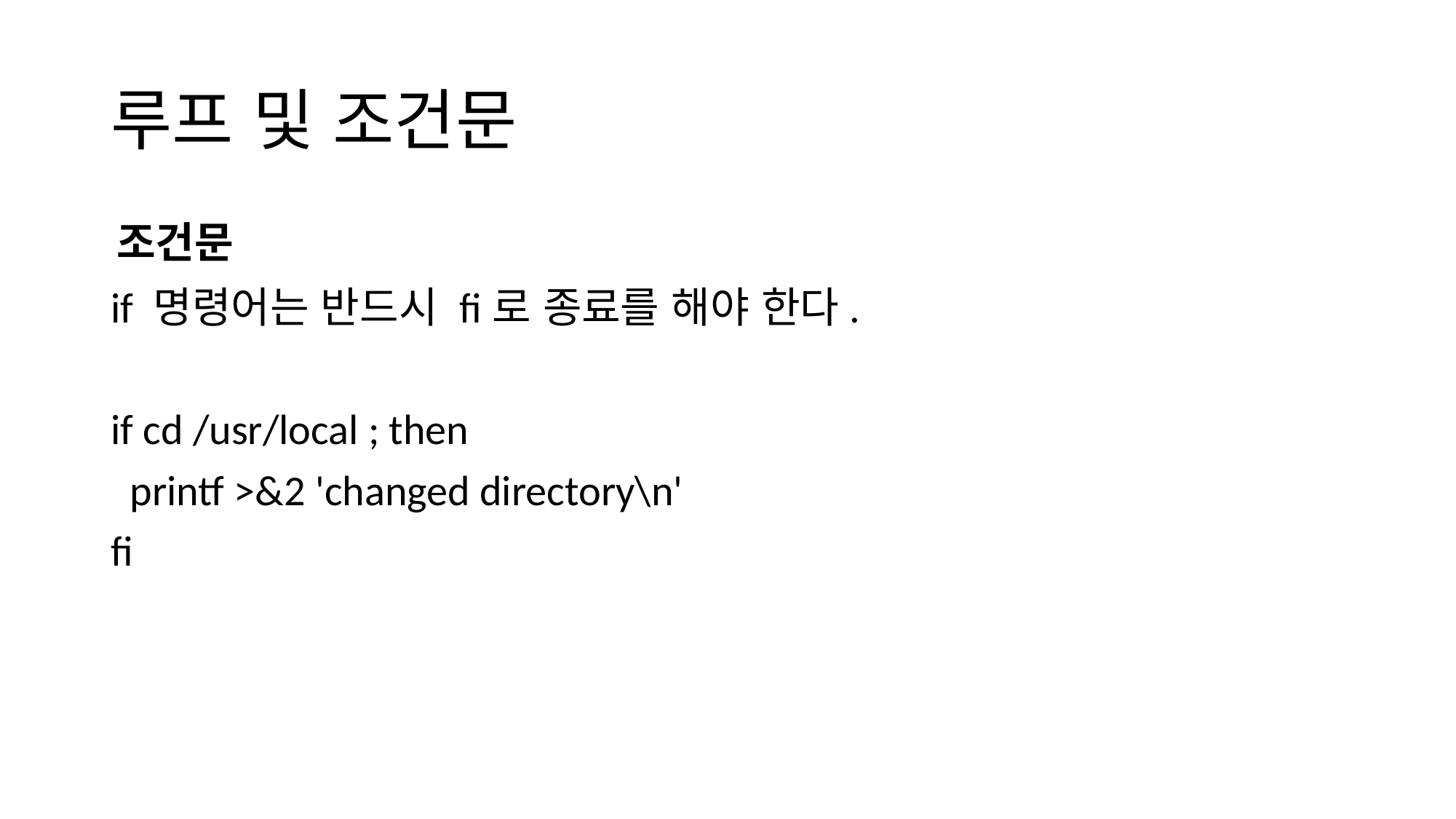

# 루프 및 조건문
조건문
if 명령어는 반드시 fi로 종료를 해야 한다.

if cd /usr/local ; then
  printf >&2 'changed directory\n'
fi